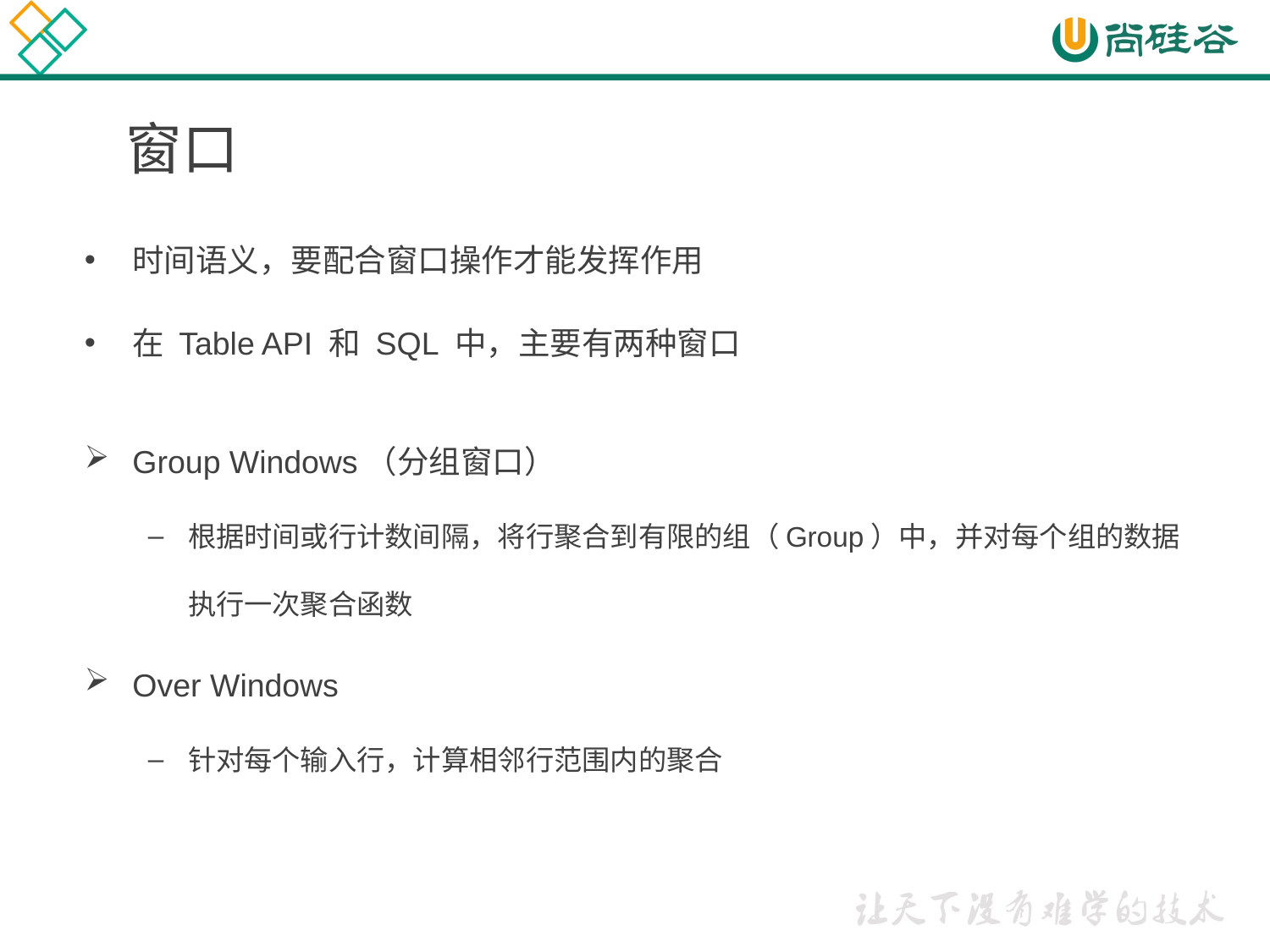

# 窗口
时间语义，要配合窗口操作才能发挥作用
在 Table API 和 SQL 中，主要有两种窗口
Group Windows（分组窗口）
根据时间或行计数间隔，将行聚合到有限的组（Group）中，并对每个组的数据执行一次聚合函数
Over Windows
针对每个输入行，计算相邻行范围内的聚合